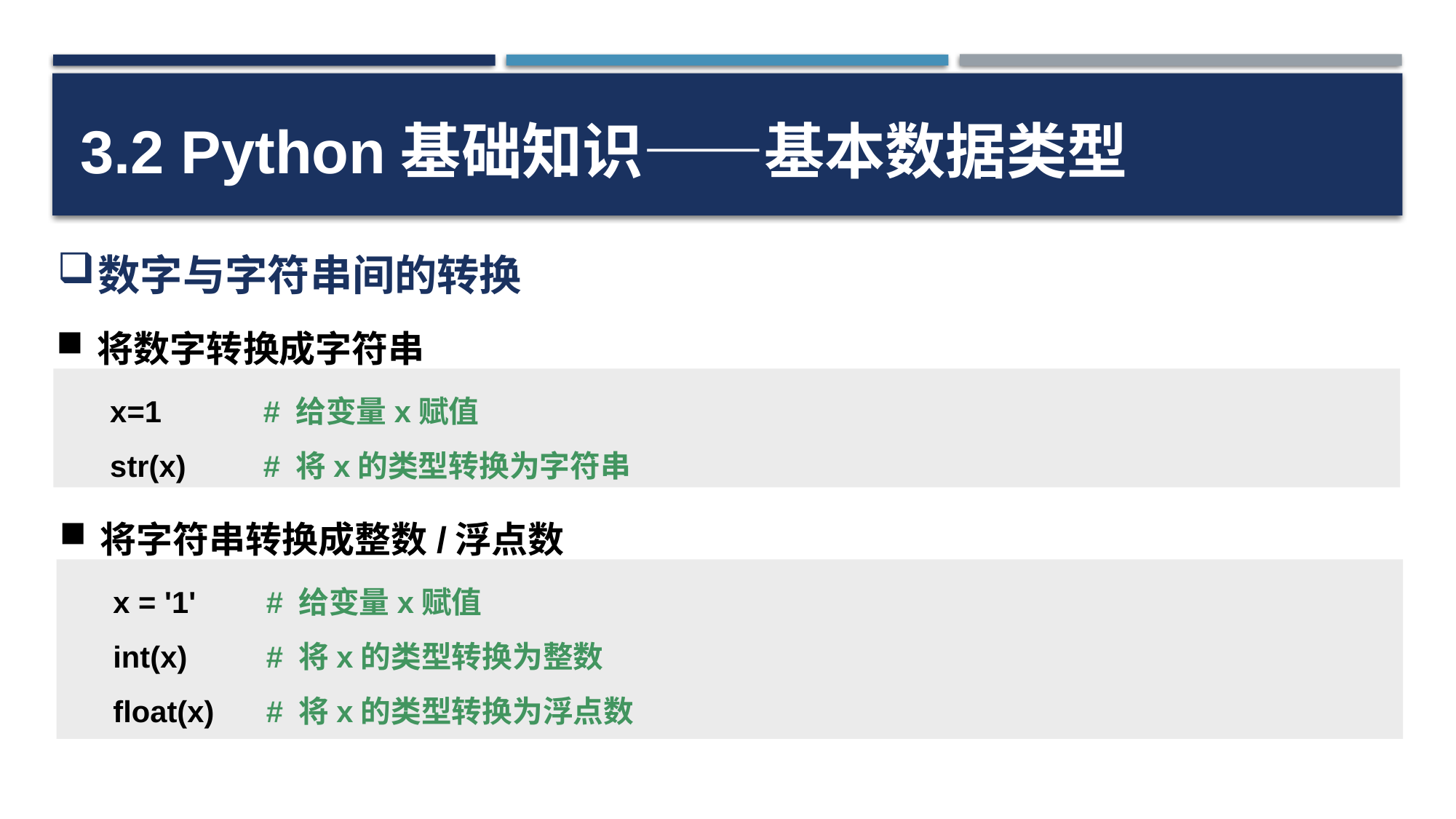

3.2 Python基础知识——基本数据类型
数字与字符串间的转换
将数字转换成字符串
x=1
str(x)

# 给变量x赋值
# 将x的类型转换为字符串
将字符串转换成整数/浮点数
x = '1'
int(x)
float(x)

# 给变量x赋值
# 将x的类型转换为整数
# 将x的类型转换为浮点数
30